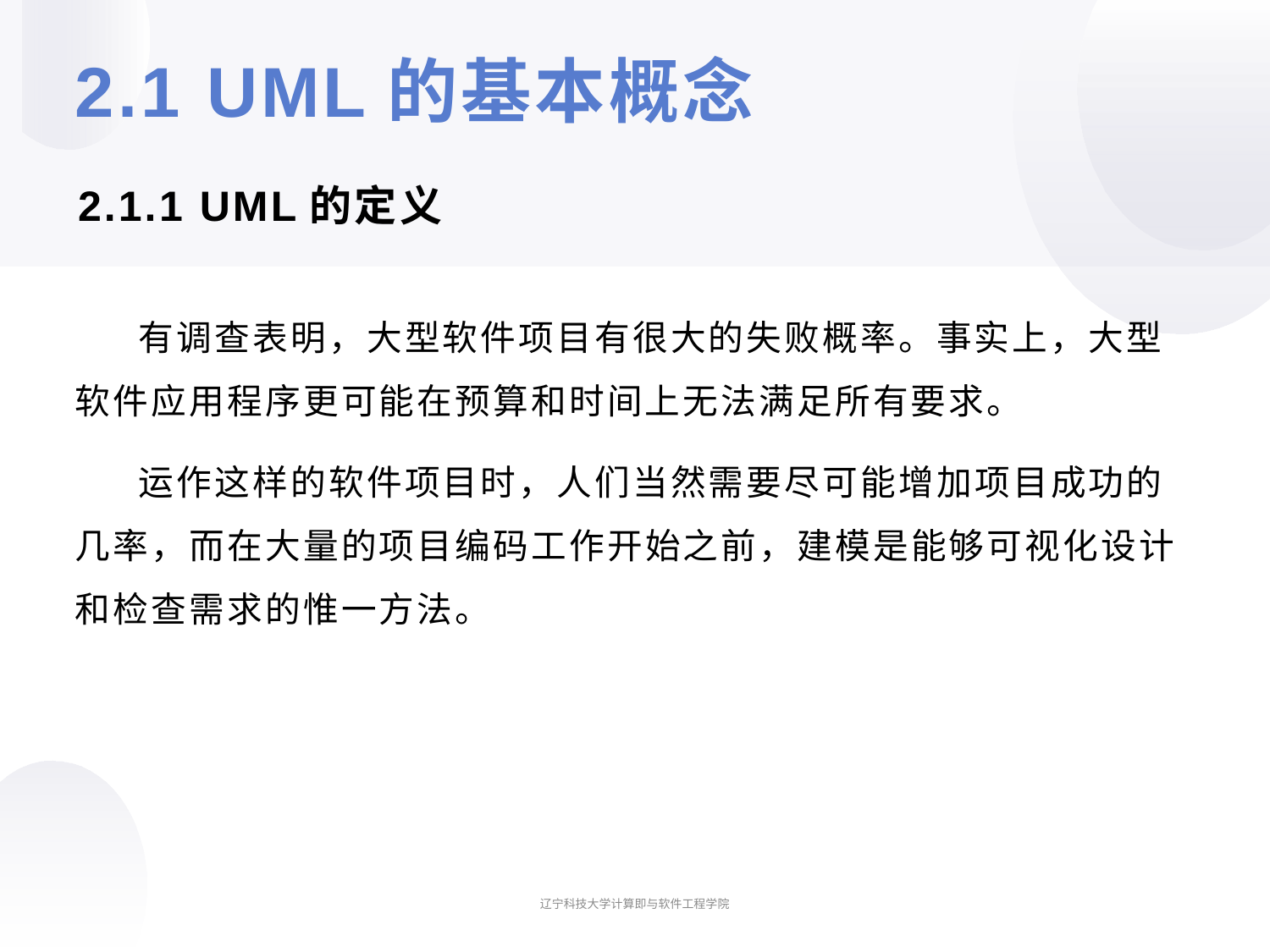

# 2.1 UML的基本概念
2.1.1 UML的定义

有调查表明，大型软件项目有很大的失败概率。事实上，大型软件应用程序更可能在预算和时间上无法满足所有要求。
运作这样的软件项目时，人们当然需要尽可能增加项目成功的几率，而在大量的项目编码工作开始之前，建模是能够可视化设计和检查需求的惟一方法。

辽宁科技大学计算即与软件工程学院
6